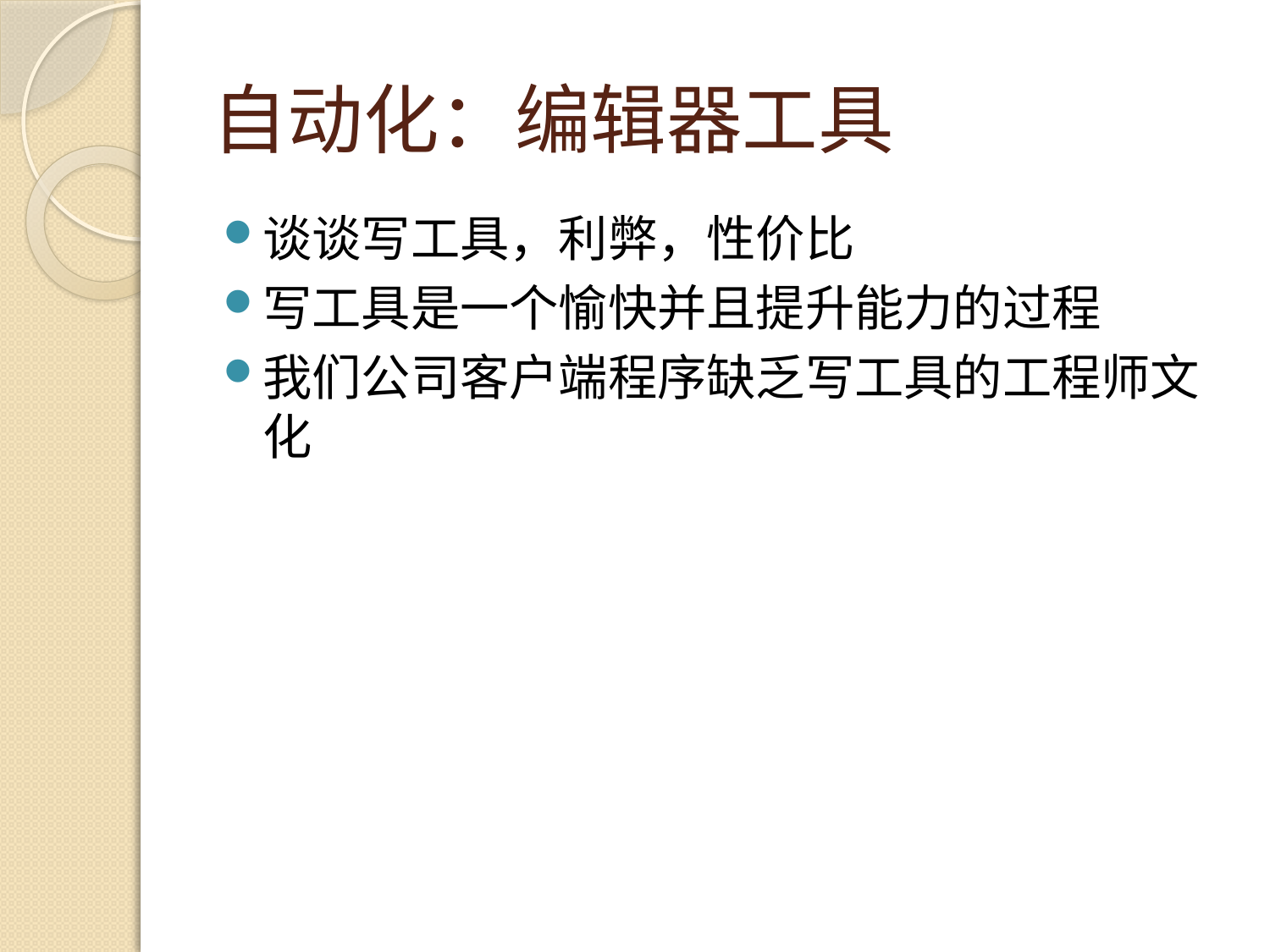

# 自动化：编辑器工具
谈谈写工具，利弊，性价比
写工具是一个愉快并且提升能力的过程
我们公司客户端程序缺乏写工具的工程师文化